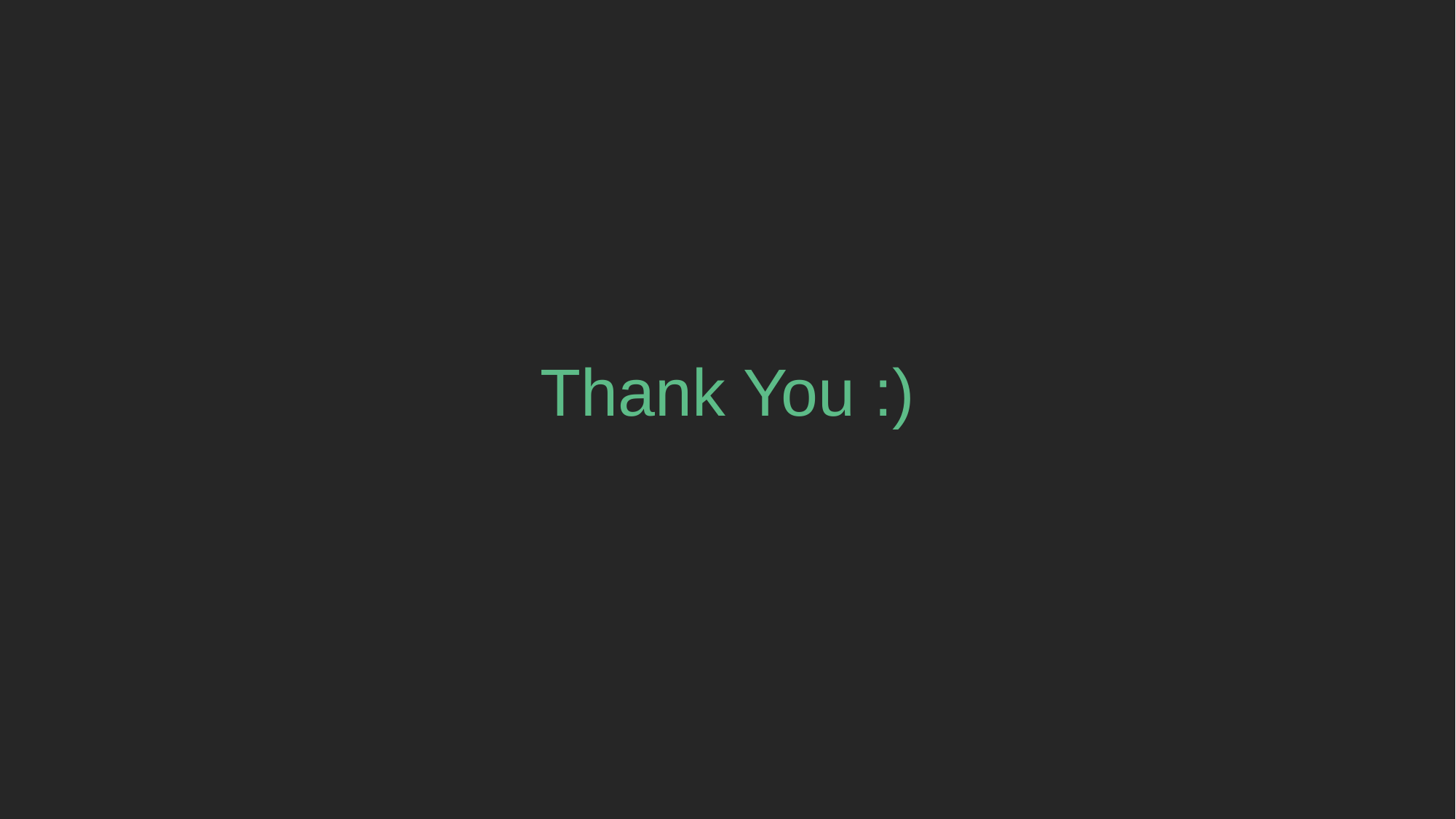

글씨체

글씨체
글씨체
글씨체
COMPANY
Thank You :)